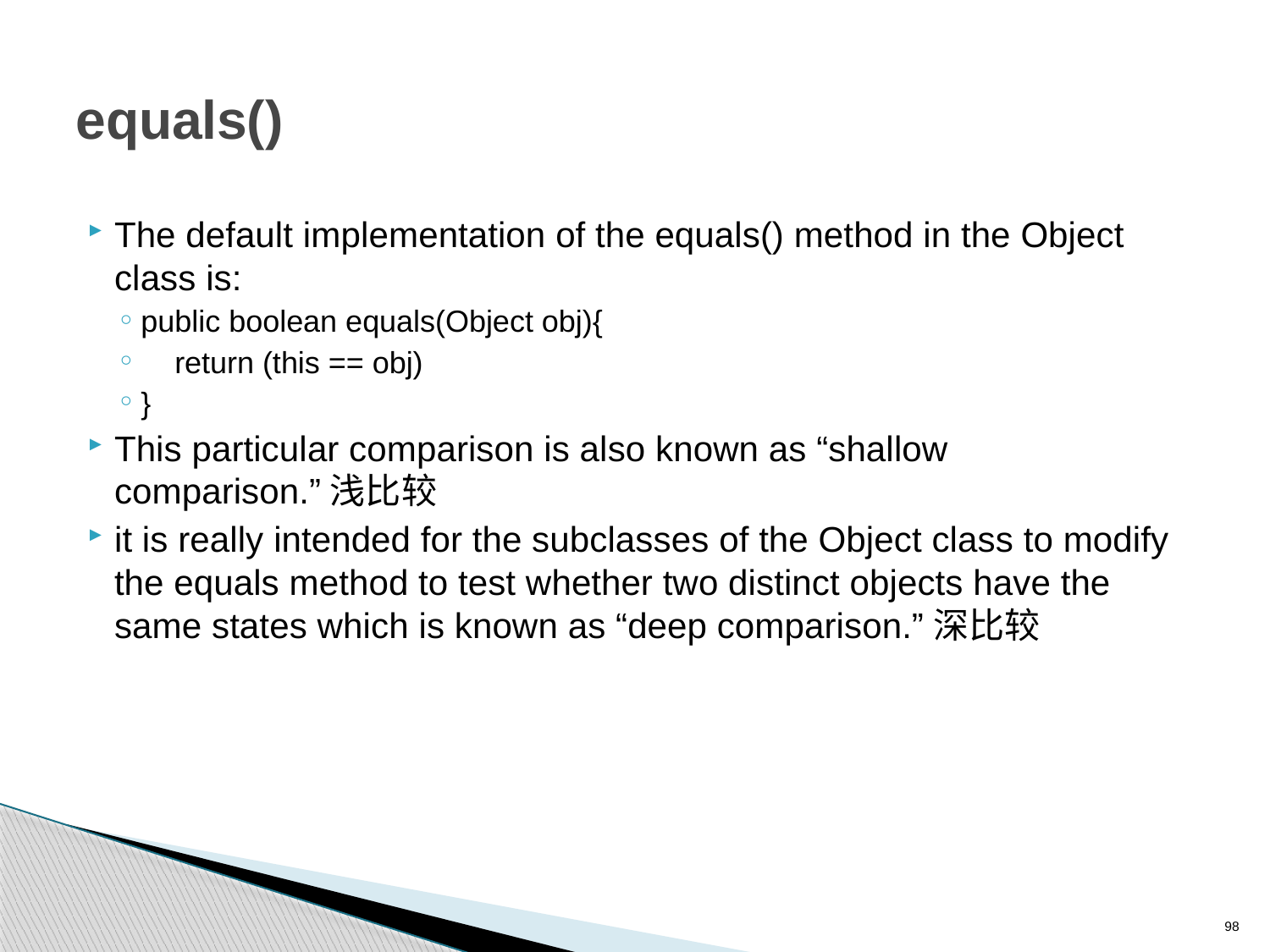

# equals()
The default implementation of the equals() method in the Object class is:
public boolean equals(Object obj){
    return (this == obj)
}
This particular comparison is also known as “shallow comparison.”浅比较
it is really intended for the subclasses of the Object class to modify the equals method to test whether two distinct objects have the same states which is known as “deep comparison.”深比较
98